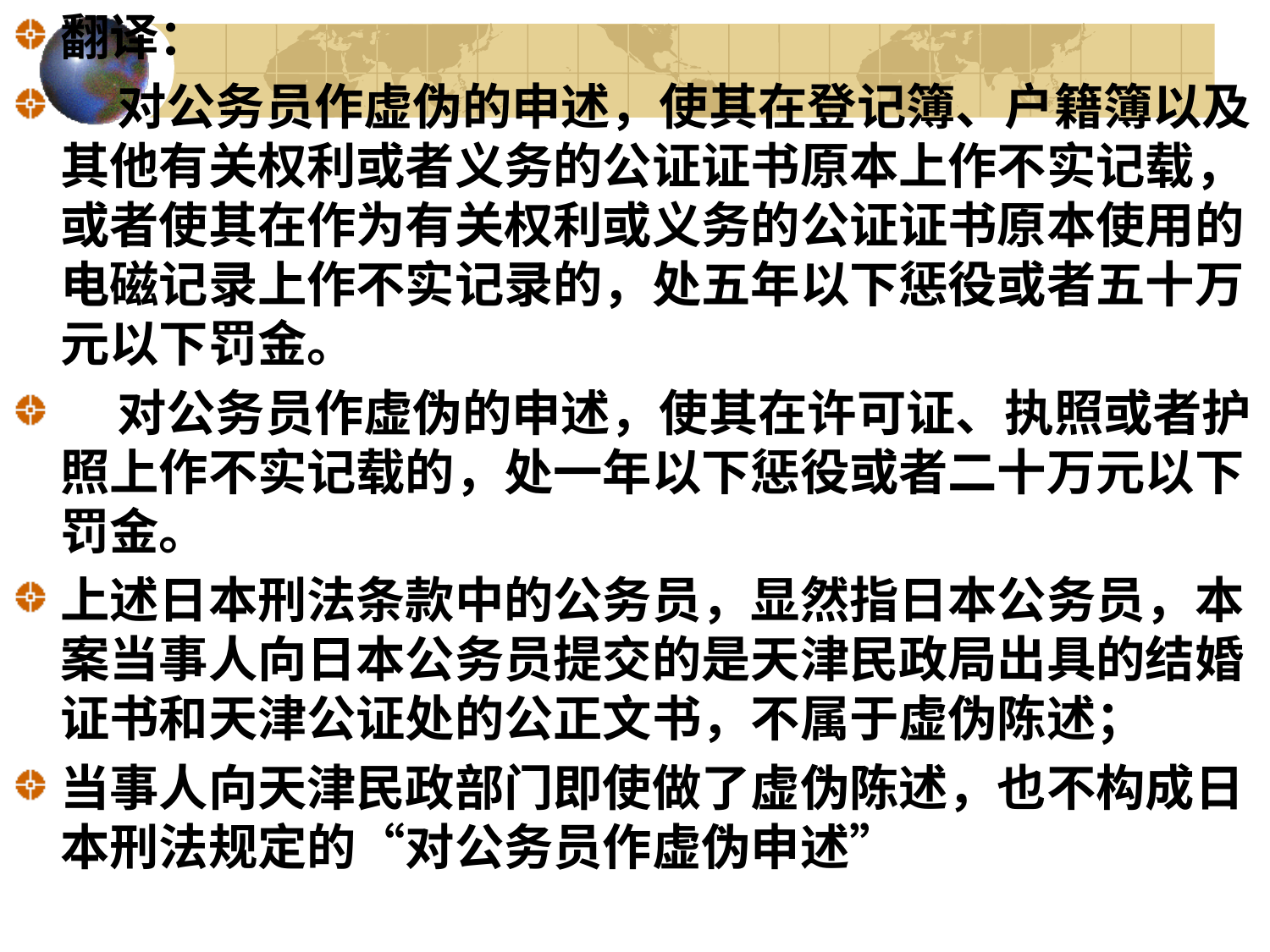

翻译：
    对公务员作虚伪的申述，使其在登记簿、户籍簿以及其他有关权利或者义务的公证证书原本上作不实记载，或者使其在作为有关权利或义务的公证证书原本使用的电磁记录上作不实记录的，处五年以下惩役或者五十万元以下罚金。
    对公务员作虚伪的申述，使其在许可证、执照或者护照上作不实记载的，处一年以下惩役或者二十万元以下罚金。
上述日本刑法条款中的公务员，显然指日本公务员，本案当事人向日本公务员提交的是天津民政局出具的结婚证书和天津公证处的公正文书，不属于虚伪陈述；
当事人向天津民政部门即使做了虚伪陈述，也不构成日本刑法规定的“对公务员作虚伪申述”